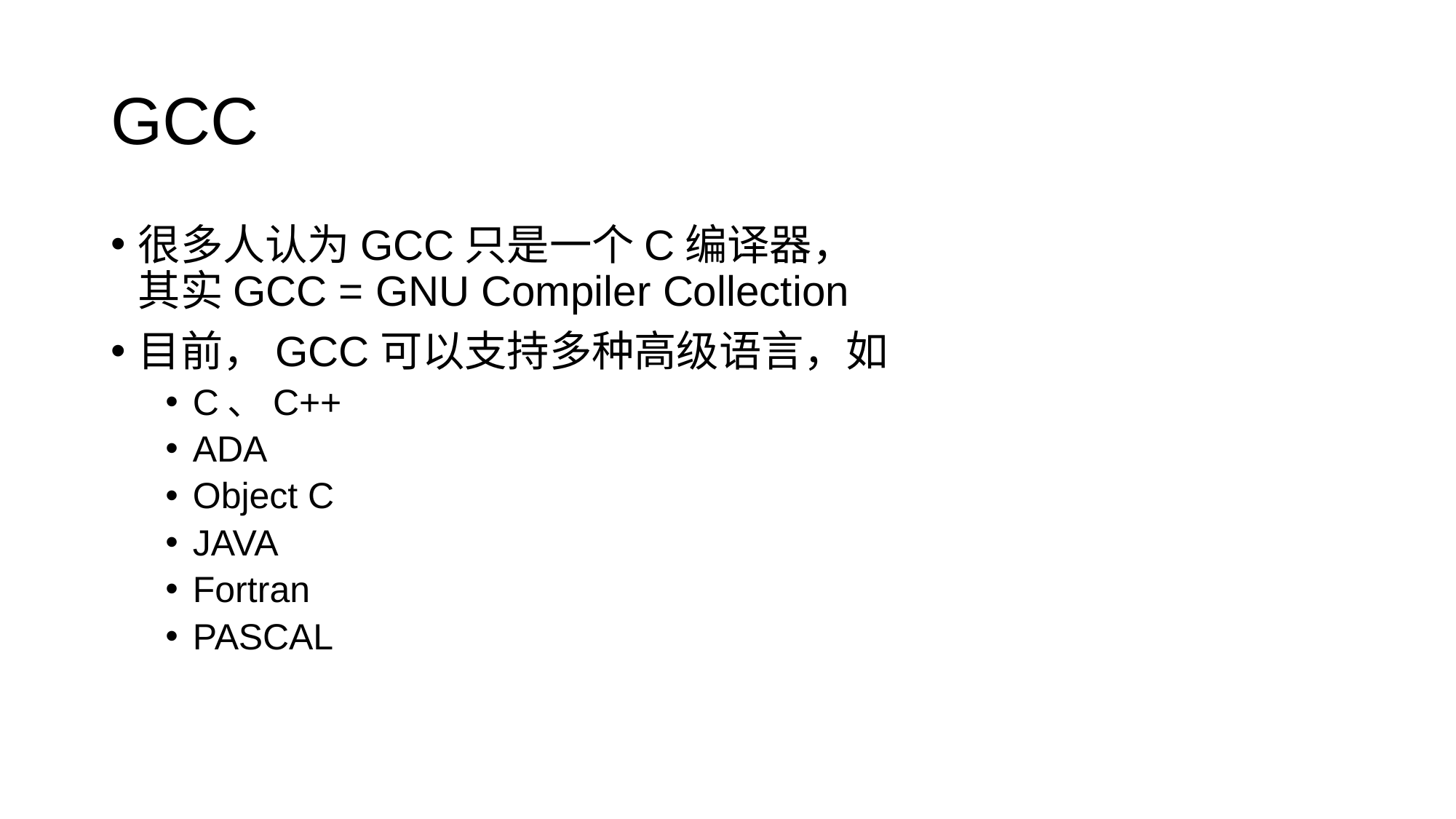

# GCC
很多人认为GCC只是一个C编译器，
其实GCC = GNU Compiler Collection
目前，GCC可以支持多种高级语言，如
C、C++
ADA
Object C
JAVA
Fortran
PASCAL